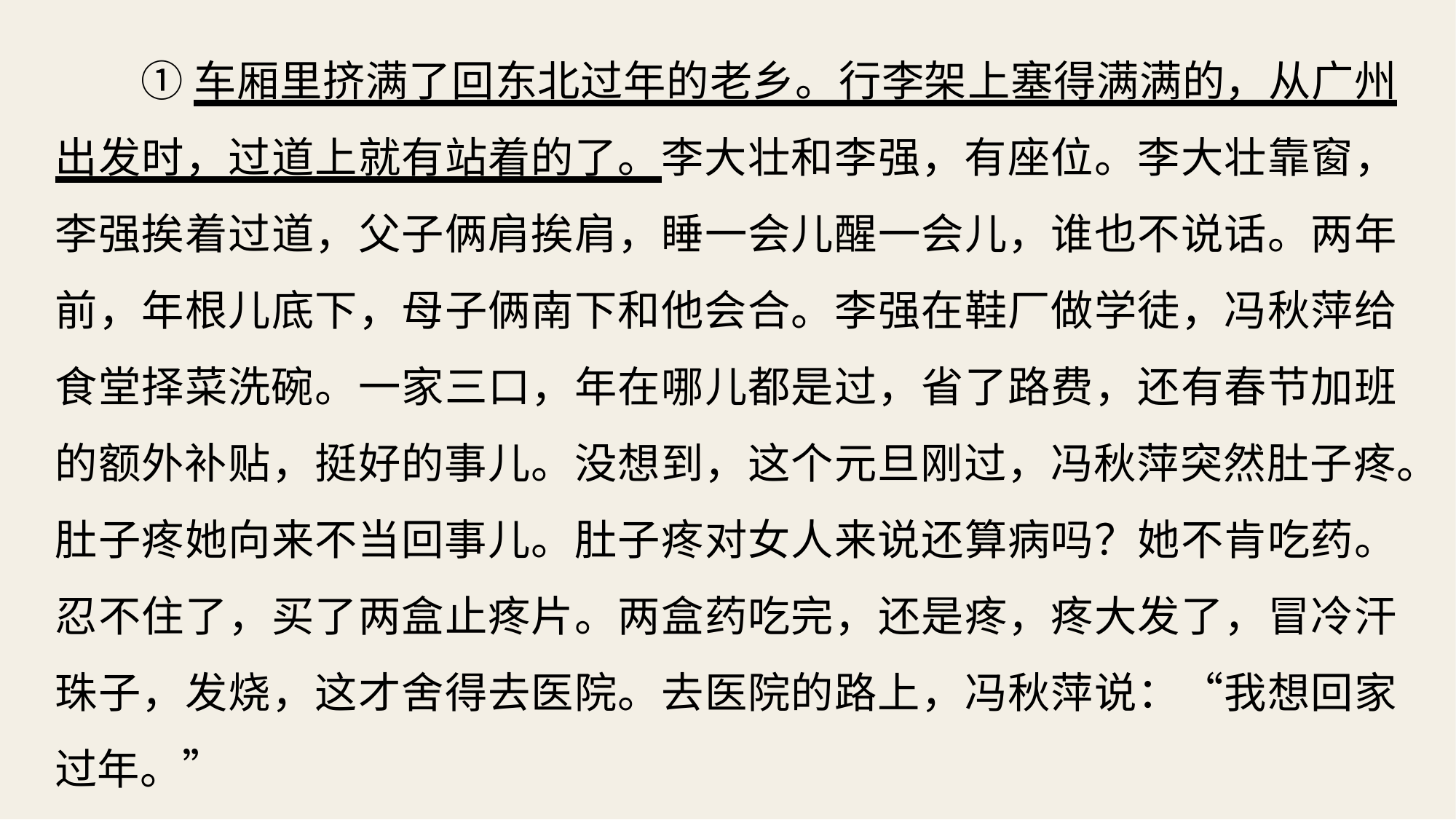

①车厢里挤满了回东北过年的老乡。行李架上塞得满满的，从广州出发时，过道上就有站着的了。李大壮和李强，有座位。李大壮靠窗，李强挨着过道，父子俩肩挨肩，睡一会儿醒一会儿，谁也不说话。两年前，年根儿底下，母子俩南下和他会合。李强在鞋厂做学徒，冯秋萍给食堂择菜洗碗。一家三口，年在哪儿都是过，省了路费，还有春节加班的额外补贴，挺好的事儿。没想到，这个元旦刚过，冯秋萍突然肚子疼。肚子疼她向来不当回事儿。肚子疼对女人来说还算病吗？她不肯吃药。忍不住了，买了两盒止疼片。两盒药吃完，还是疼，疼大发了，冒冷汗珠子，发烧，这才舍得去医院。去医院的路上，冯秋萍说：“我想回家过年。”